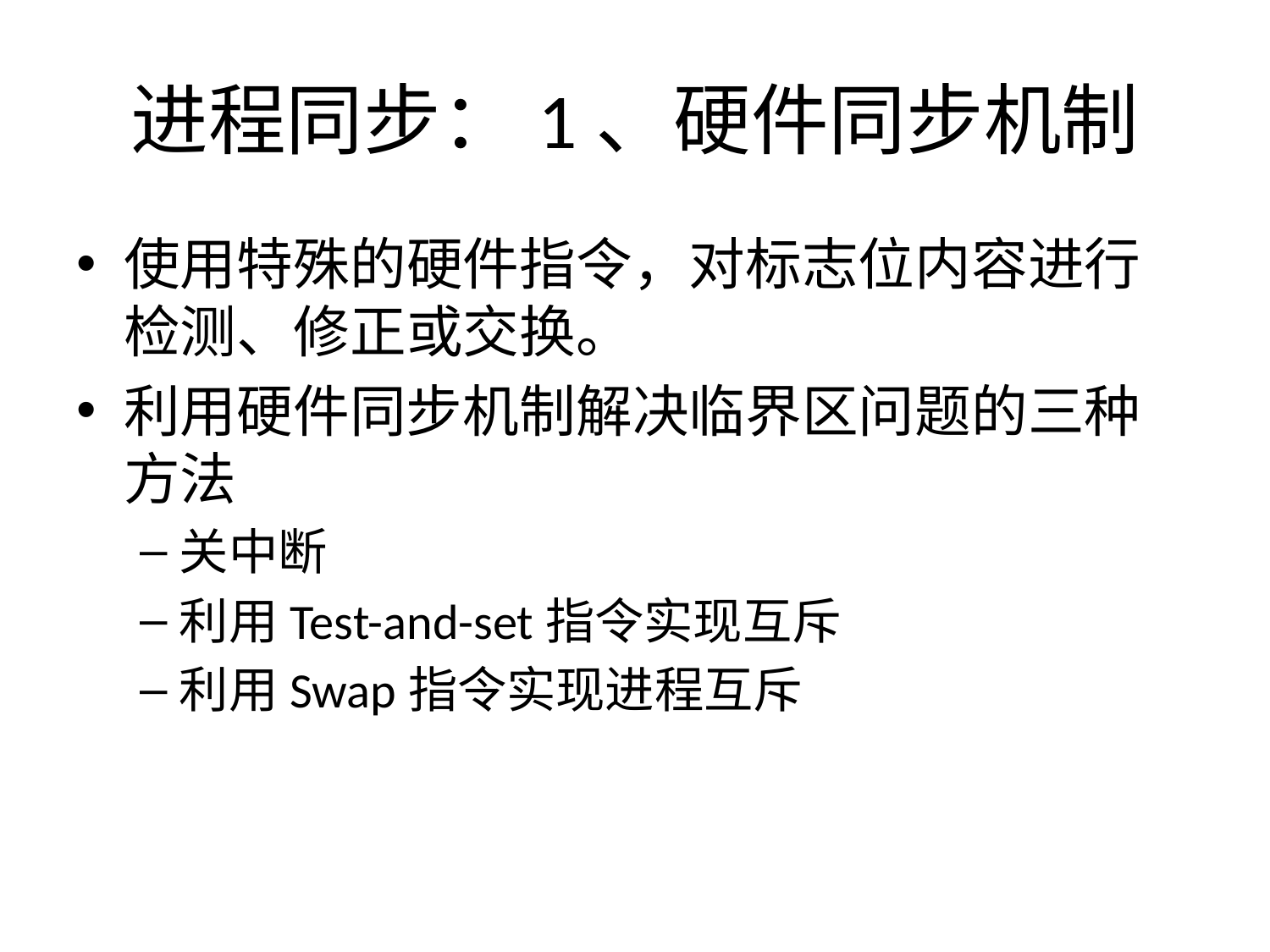

# 进程同步：1、硬件同步机制
使用特殊的硬件指令，对标志位内容进行检测、修正或交换。
利用硬件同步机制解决临界区问题的三种方法
关中断
利用Test-and-set指令实现互斥
利用Swap指令实现进程互斥